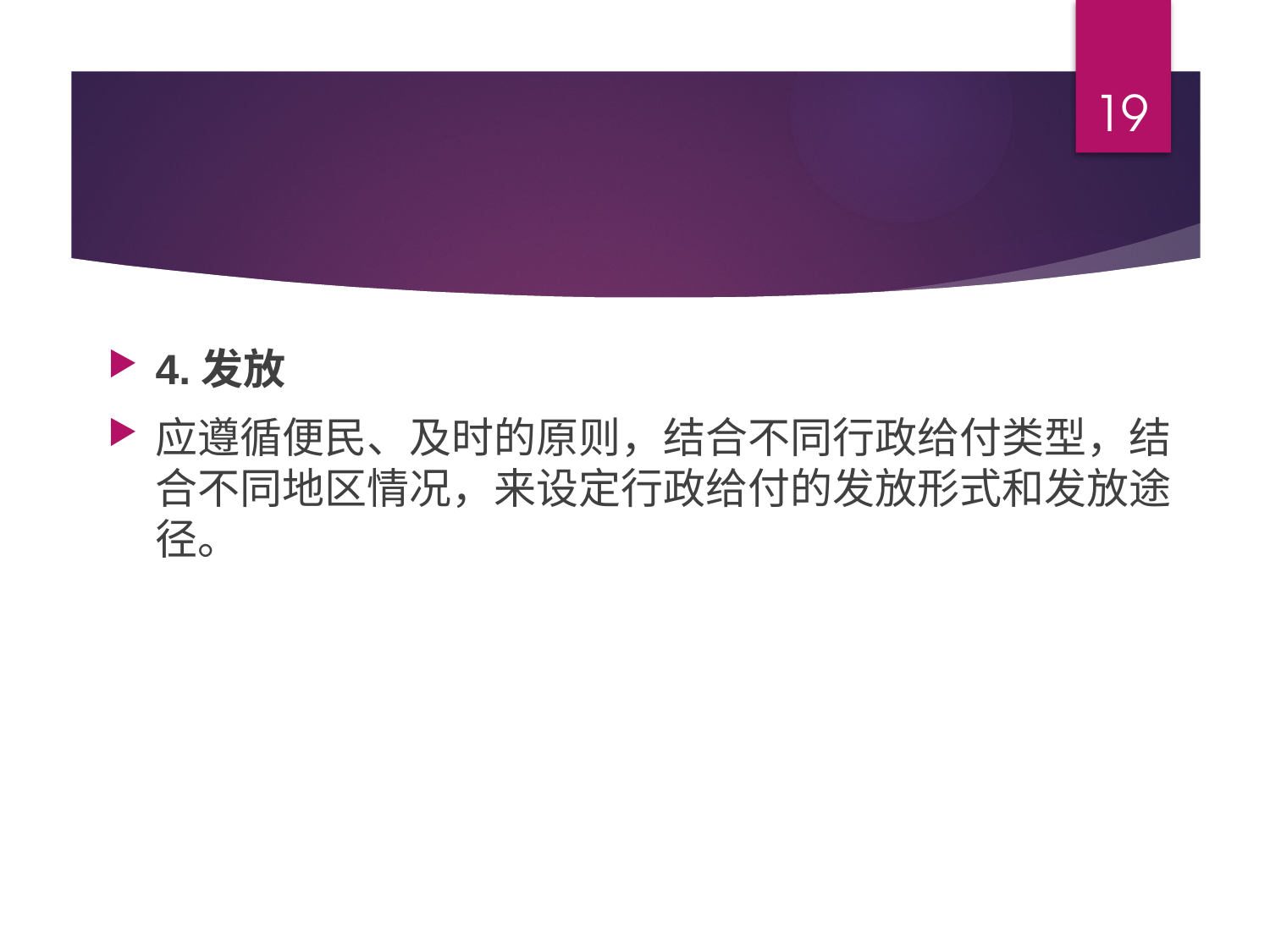

19
#
4.发放
应遵循便民、及时的原则，结合不同行政给付类型，结合不同地区情况，来设定行政给付的发放形式和发放途径。